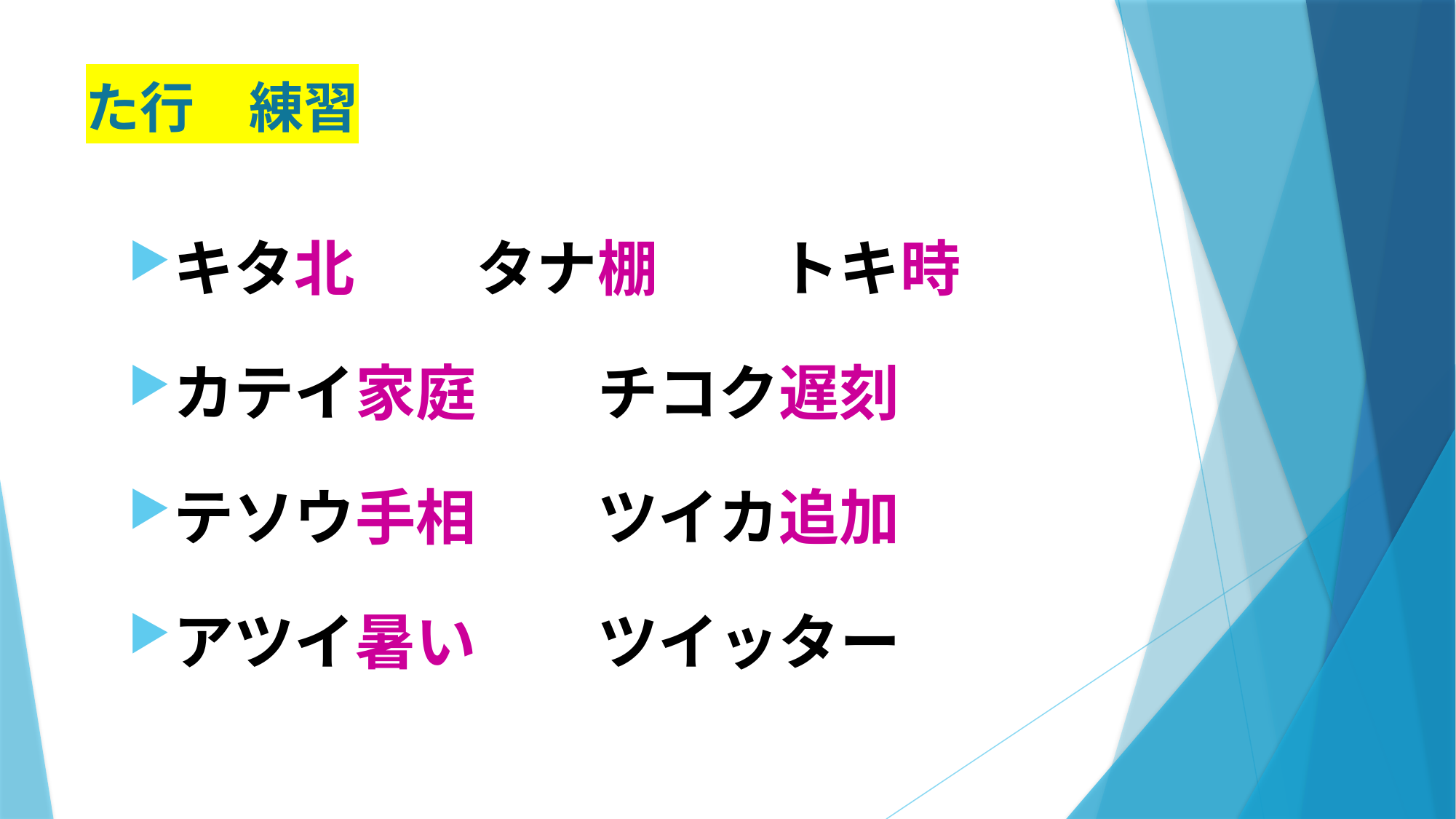

# た行　練習
キタ北　　タナ棚　　トキ時
カテイ家庭　　チコク遅刻
テソウ手相　　ツイカ追加
アツイ暑い　　ツイッター